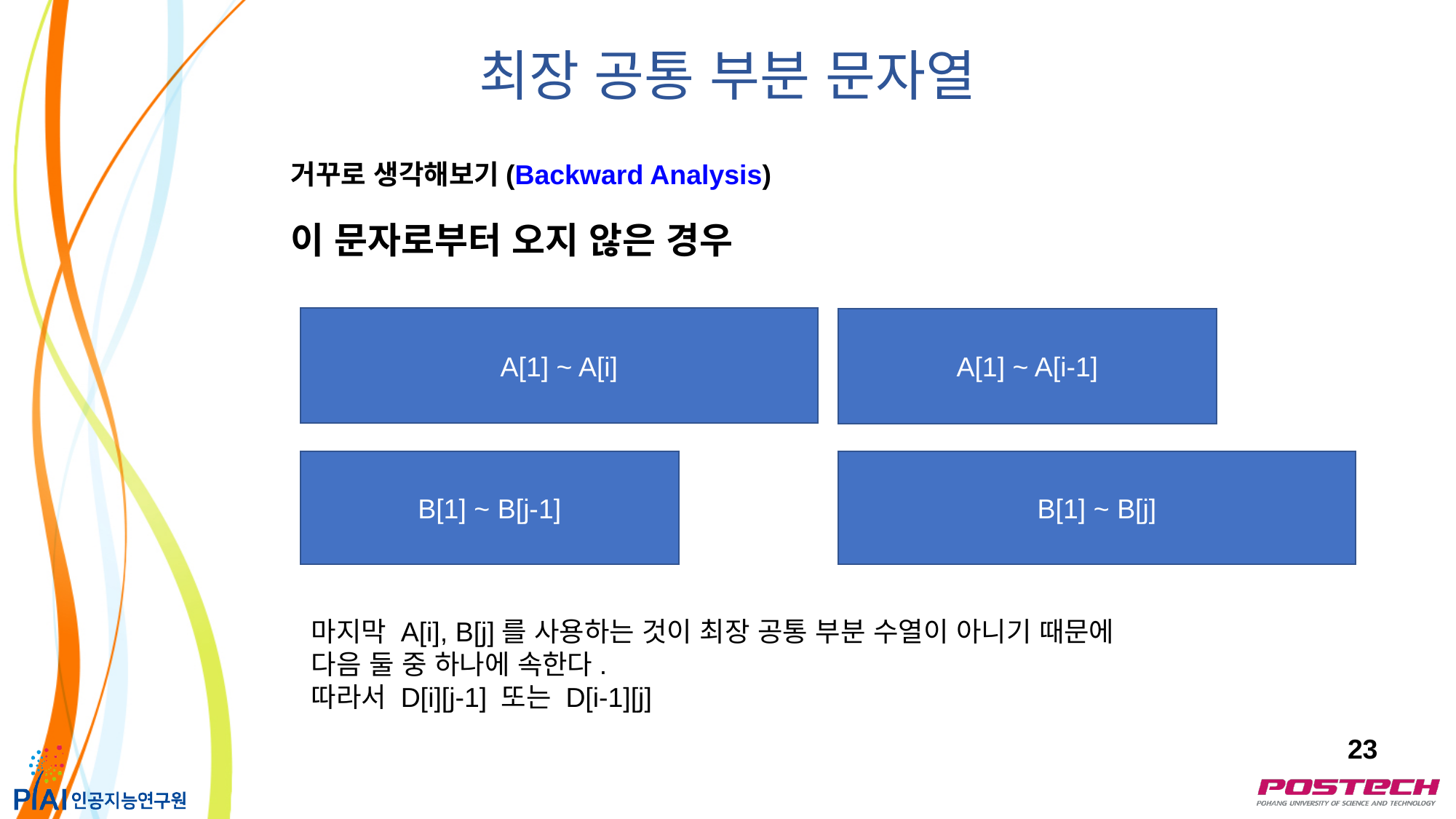

최장 공통 부분 문자열
거꾸로 생각해보기(Backward Analysis)
이 문자로부터 오지 않은 경우

A[1] ~ A[i]
A[1] ~ A[i-1]
B[1] ~ B[j-1]
B[1] ~ B[j]
마지막 A[i], B[j]를 사용하는 것이 최장 공통 부분 수열이 아니기 때문에
다음 둘 중 하나에 속한다.
따라서 D[i][j-1] 또는 D[i-1][j]